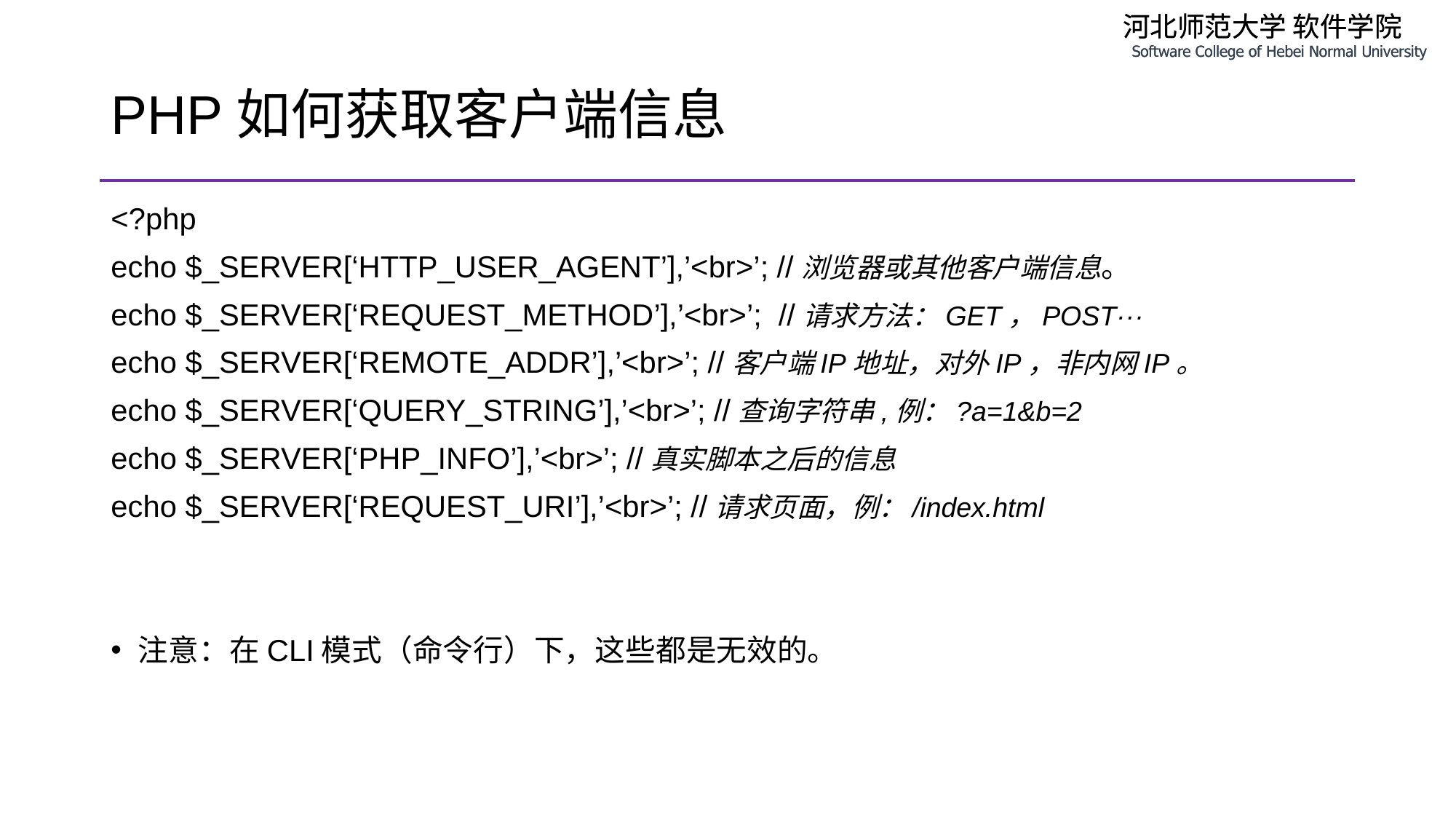

# PHP如何获取客户端信息
<?php
echo $_SERVER[‘HTTP_USER_AGENT’],’<br>’; //浏览器或其他客户端信息。
echo $_SERVER[‘REQUEST_METHOD’],’<br>’;  //请求方法：GET，POST···
echo $_SERVER[‘REMOTE_ADDR’],’<br>’; //客户端IP地址，对外IP，非内网IP。
echo $_SERVER[‘QUERY_STRING’],’<br>’; //查询字符串,例：?a=1&b=2
echo $_SERVER[‘PHP_INFO’],’<br>’; //真实脚本之后的信息
echo $_SERVER[‘REQUEST_URI’],’<br>’; //请求页面，例：/index.html

注意：在CLI模式（命令行）下，这些都是无效的。